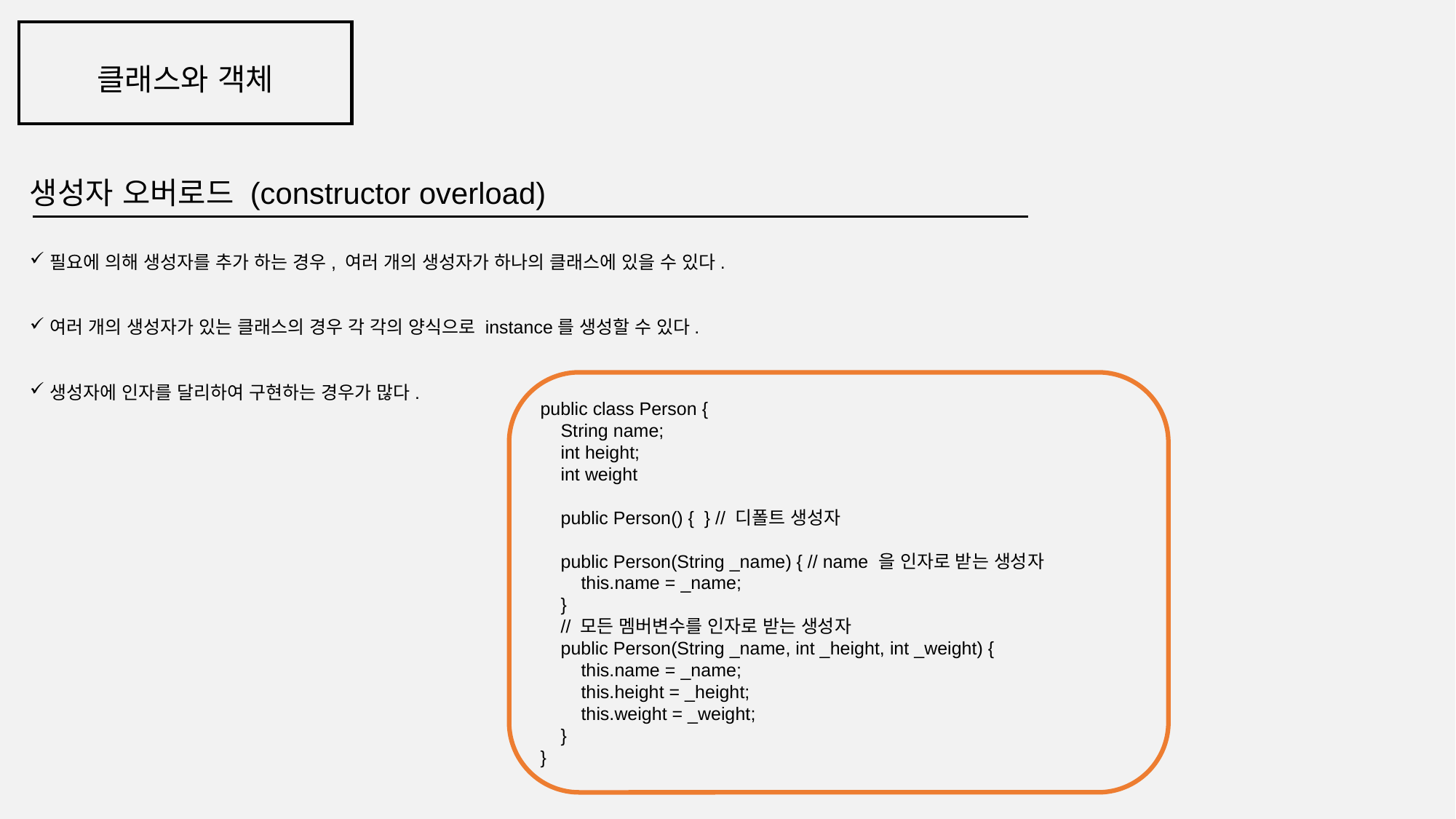

클래스와 객체
생성자 오버로드 (constructor overload)
필요에 의해 생성자를 추가 하는 경우, 여러 개의 생성자가 하나의 클래스에 있을 수 있다.

여러 개의 생성자가 있는 클래스의 경우 각 각의 양식으로 instance를 생성할 수 있다.

생성자에 인자를 달리하여 구현하는 경우가 많다.
public class Person {
    String name;
    int height;
    int weight

    public Person() {  } // 디폴트 생성자

    public Person(String _name) { // name 을 인자로 받는 생성자
        this.name = _name;
    }
    // 모든 멤버변수를 인자로 받는 생성자
    public Person(String _name, int _height, int _weight) {
        this.name = _name;
        this.height = _height;
        this.weight = _weight;
    }
}